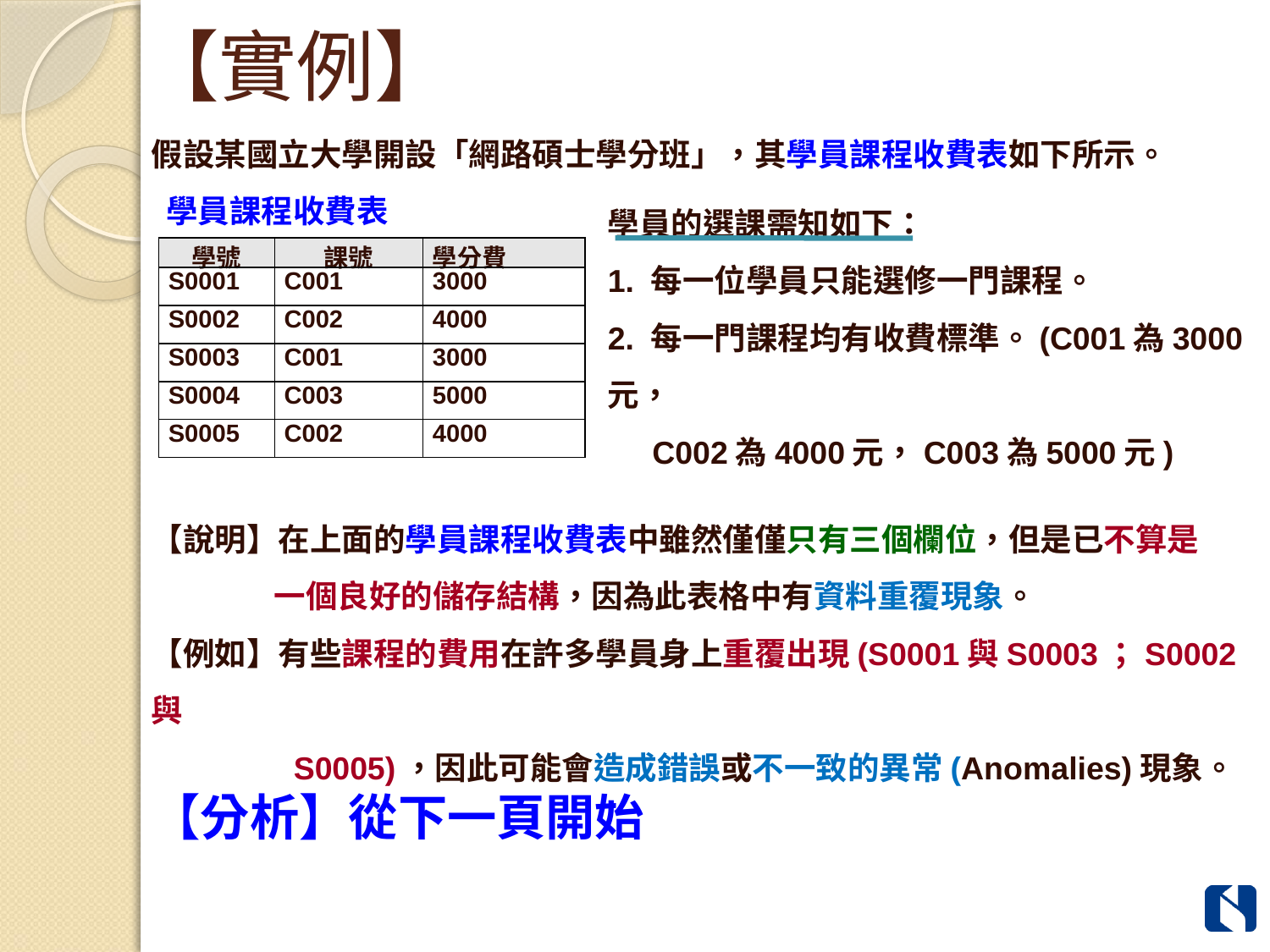

# 【實例】
假設某國立大學開設「網路碩士學分班」，其學員課程收費表如下所示。
 學員課程收費表

【說明】在上面的學員課程收費表中雖然僅僅只有三個欄位，但是已不算是
                一個良好的儲存結構，因為此表格中有資料重覆現象。
【例如】有些課程的費用在許多學員身上重覆出現(S0001與S0003；S0002與
                S0005)，因此可能會造成錯誤或不一致的異常(Anomalies)現象。
【分析】從下一頁開始
學員的選課需知如下：
1. 每一位學員只能選修一門課程。
2. 每一門課程均有收費標準。(C001為3000元，
     C002為4000元，C003為5000元)
| 學號 | 課號 | 學分費 |
| --- | --- | --- |
| S0001 | C001 | 3000 |
| S0002 | C002 | 4000 |
| S0003 | C001 | 3000 |
| S0004 | C003 | 5000 |
| S0005 | C002 | 4000 |